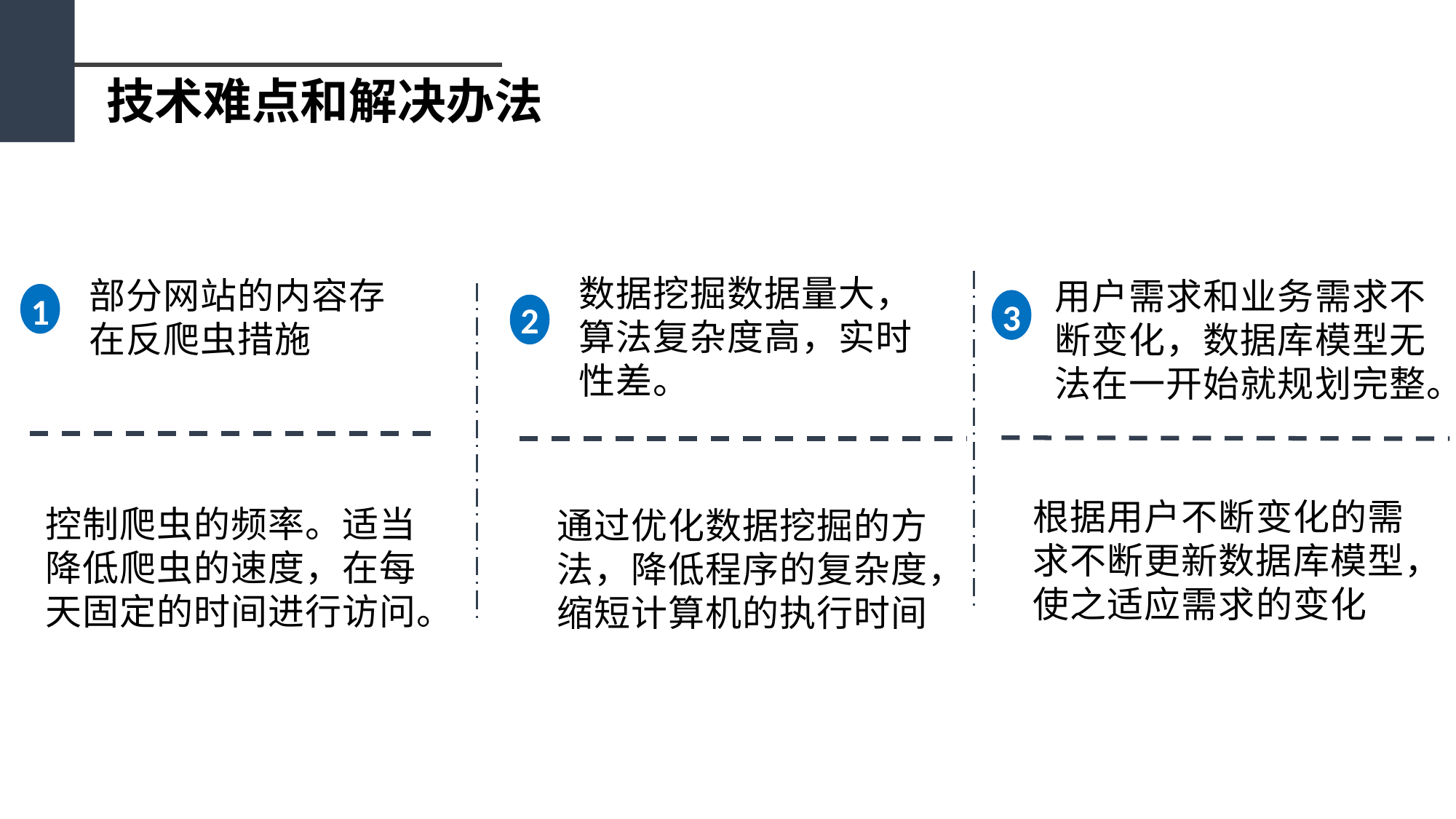

技术难点和解决办法
数据挖掘数据量大，算法复杂度高，实时性差。
2

通过优化数据挖掘的方法，降低程序的复杂度，缩短计算机的执行时间
部分网站的内容存在反爬虫措施
1

控制爬虫的频率。适当降低爬虫的速度，在每天固定的时间进行访问。
用户需求和业务需求不断变化，数据库模型无法在一开始就规划完整。
3

根据用户不断变化的需求不断更新数据库模型，使之适应需求的变化